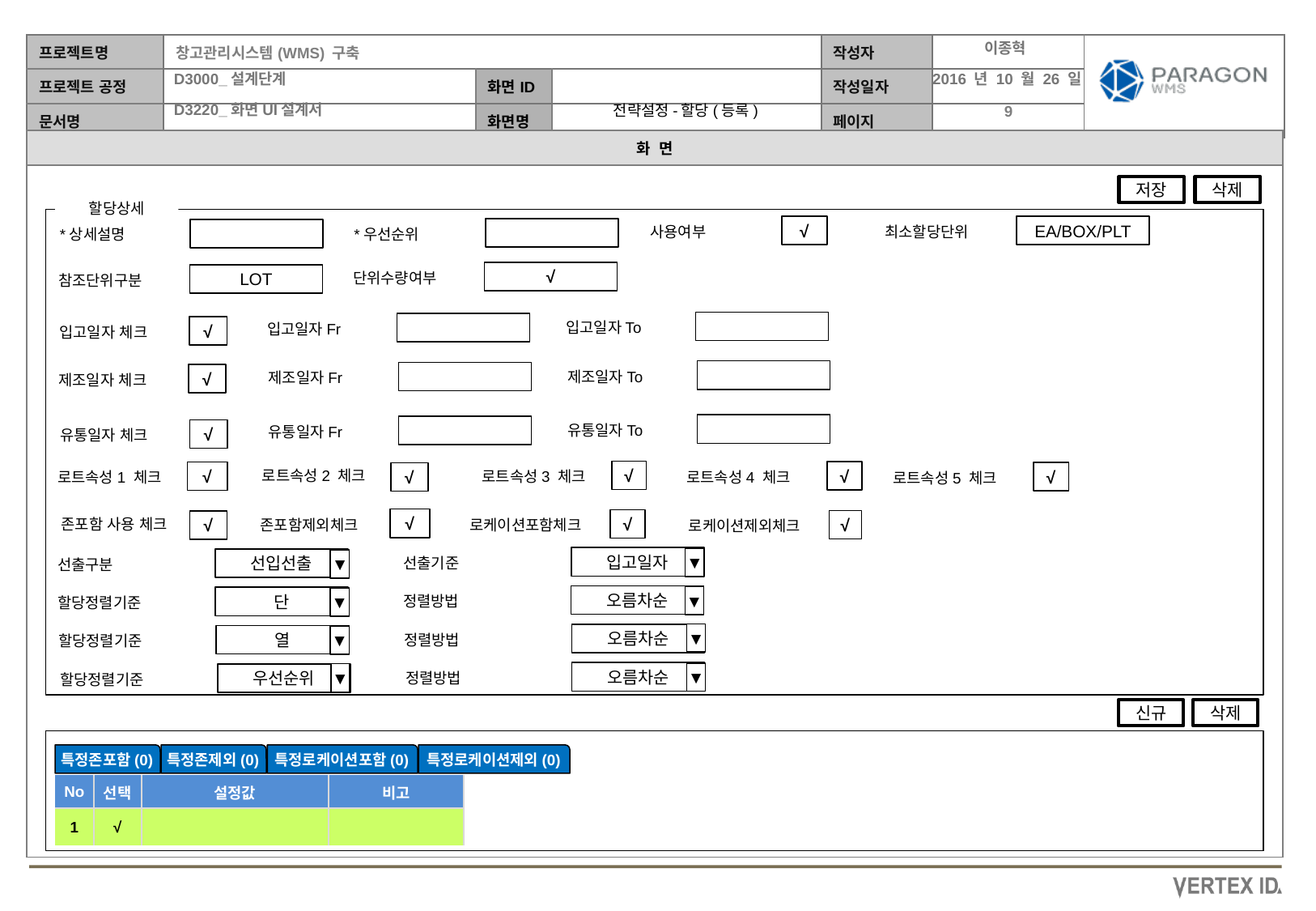

이종혁
2016 년 10 월 26 일
전략설정-할당(등록)
삭제
저장
할당상세

사용여부
√
최소할당단위
EA/BOX/PLT
*우선순위

*상세설명

단위수량여부
√
참조단위구분
LOT

입고일자To

입고일자Fr
√
입고일자 체크

제조일자To

제조일자Fr
√
제조일자 체크

유통일자To

유통일자Fr
√
유통일자 체크
로트속성2 체크
√
로트속성3 체크
√
로트속성4 체크
√
로트속성1 체크
√
√
로트속성5 체크
존포함 사용 체크
√
존포함제외체크
√
로케이션포함체크
√
√
로케이션제외체크
입고일자
선출기준
▼
선입선출
선출구분
▼
오름차순
정렬방법
▼
단
할당정렬기준
▼
▼
오름차순
정렬방법
열
할당정렬기준
▼
오름차순
정렬방법
▼
▼
우선순위
할당정렬기준
신규
삭제

특정존포함(0)
특정존제외(0)
특정로케이션포함(0)
특정로케이션제외(0)
| No | 선택 | 설정값 | 비고 |
| --- | --- | --- | --- |
| 1 | √ |  |  |